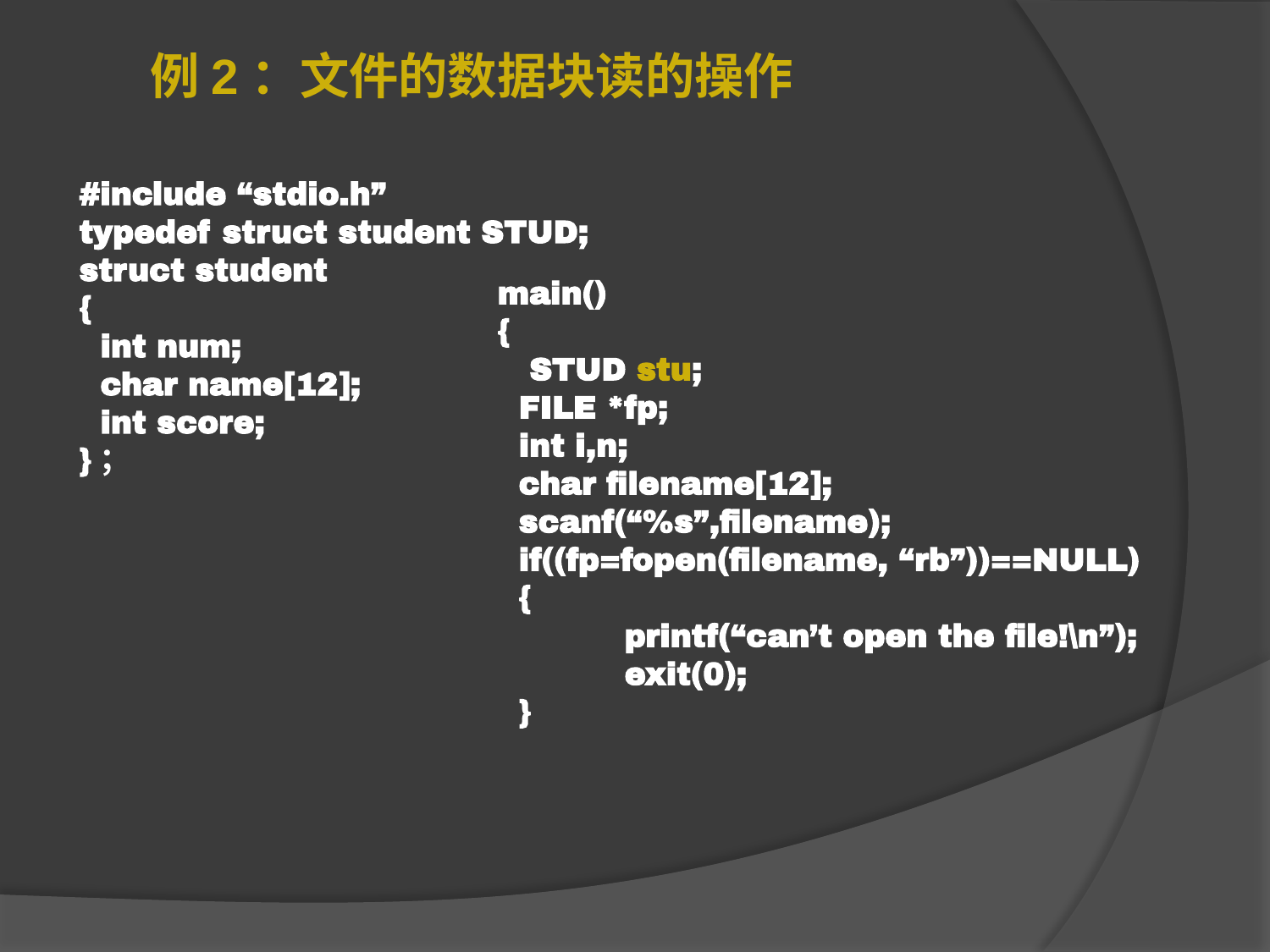

例2：文件的数据块读的操作
#include “stdio.h”
typedef struct student STUD;
struct student
{
  int num;
  char name[12];
  int score;
}；
main()
{
   STUD stu;
  FILE *fp;
  int i,n;
  char filename[12];
  scanf(“%s”,filename);
  if((fp=fopen(filename, “rb”))==NULL)
  {
            printf(“can’t open the file!\n”);
	exit(0);
  }